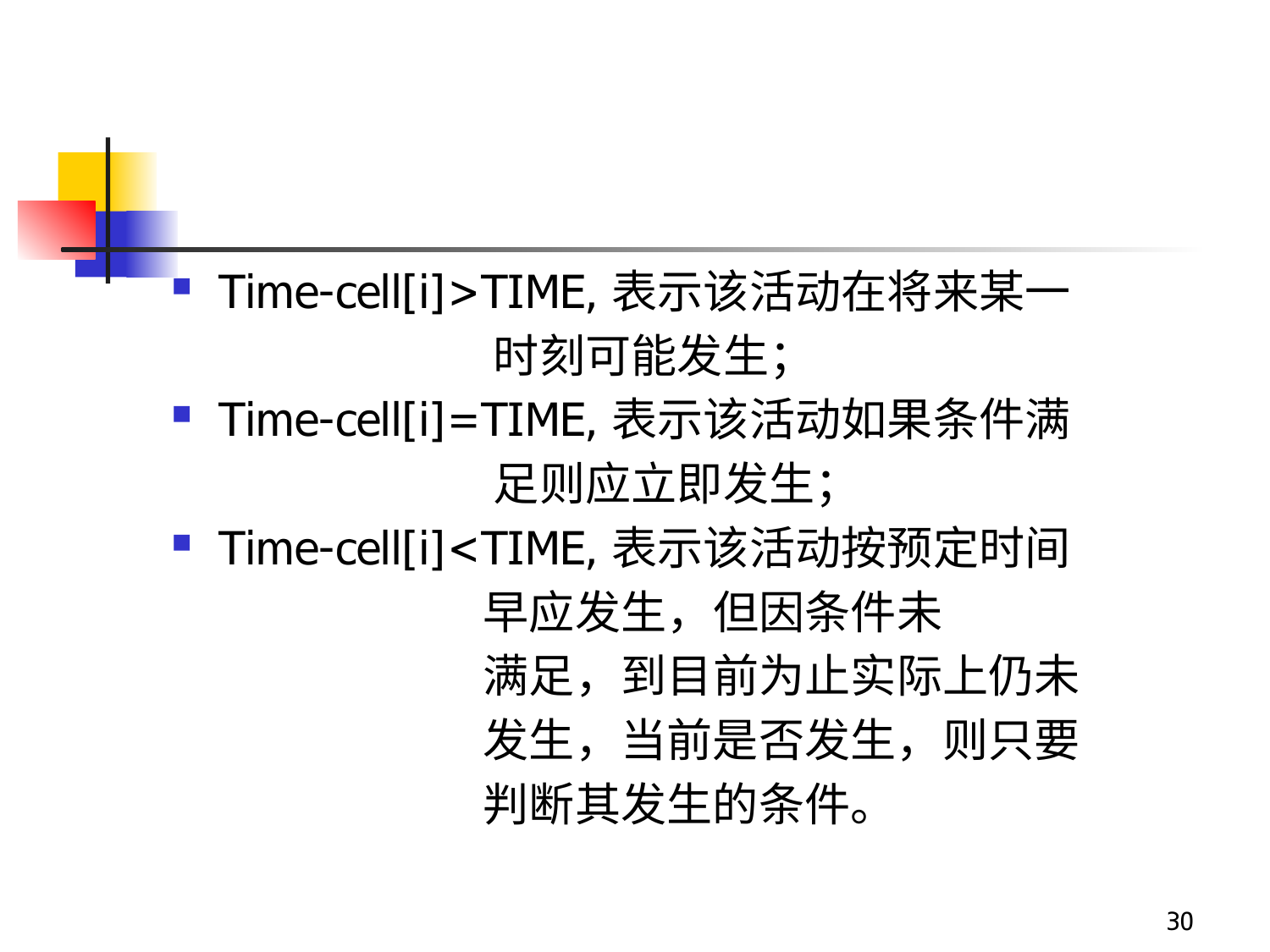

#
Time-cell[i]>TIME,表示该活动在将来某一
                              时刻可能发生；
Time-cell[i]=TIME,表示该活动如果条件满
                              足则应立即发生；
Time-cell[i]<TIME,表示该活动按预定时间
                             早应发生，但因条件未
                             满足，到目前为止实际上仍未
                             发生，当前是否发生，则只要
                             判断其发生的条件。
30